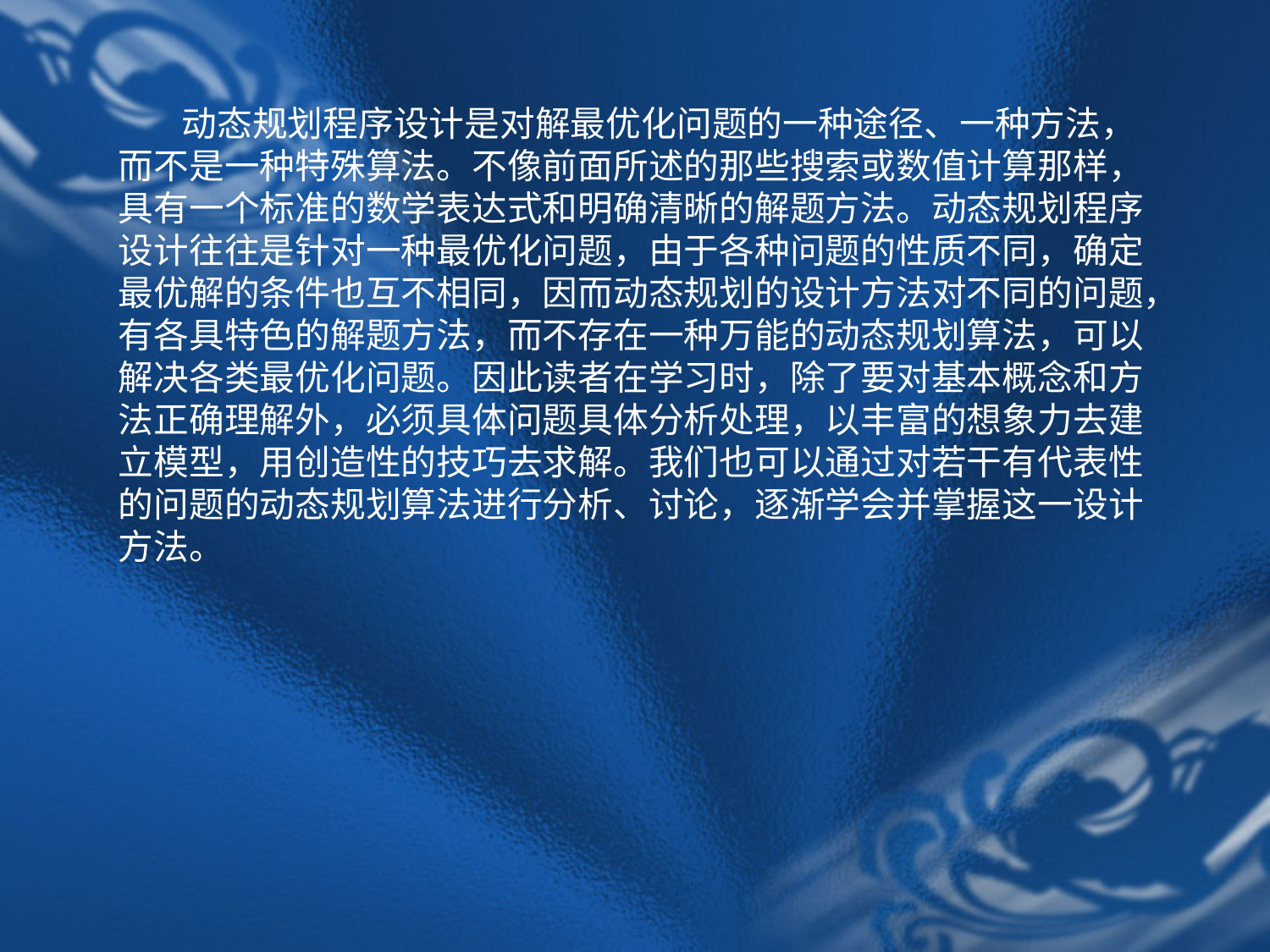

动态规划程序设计是对解最优化问题的一种途径、一种方法，而不是一种特殊算法。不像前面所述的那些搜索或数值计算那样，具有一个标准的数学表达式和明确清晰的解题方法。动态规划程序设计往往是针对一种最优化问题，由于各种问题的性质不同，确定最优解的条件也互不相同，因而动态规划的设计方法对不同的问题，有各具特色的解题方法，而不存在一种万能的动态规划算法，可以解决各类最优化问题。因此读者在学习时，除了要对基本概念和方法正确理解外，必须具体问题具体分析处理，以丰富的想象力去建立模型，用创造性的技巧去求解。我们也可以通过对若干有代表性的问题的动态规划算法进行分析、讨论，逐渐学会并掌握这一设计方法。